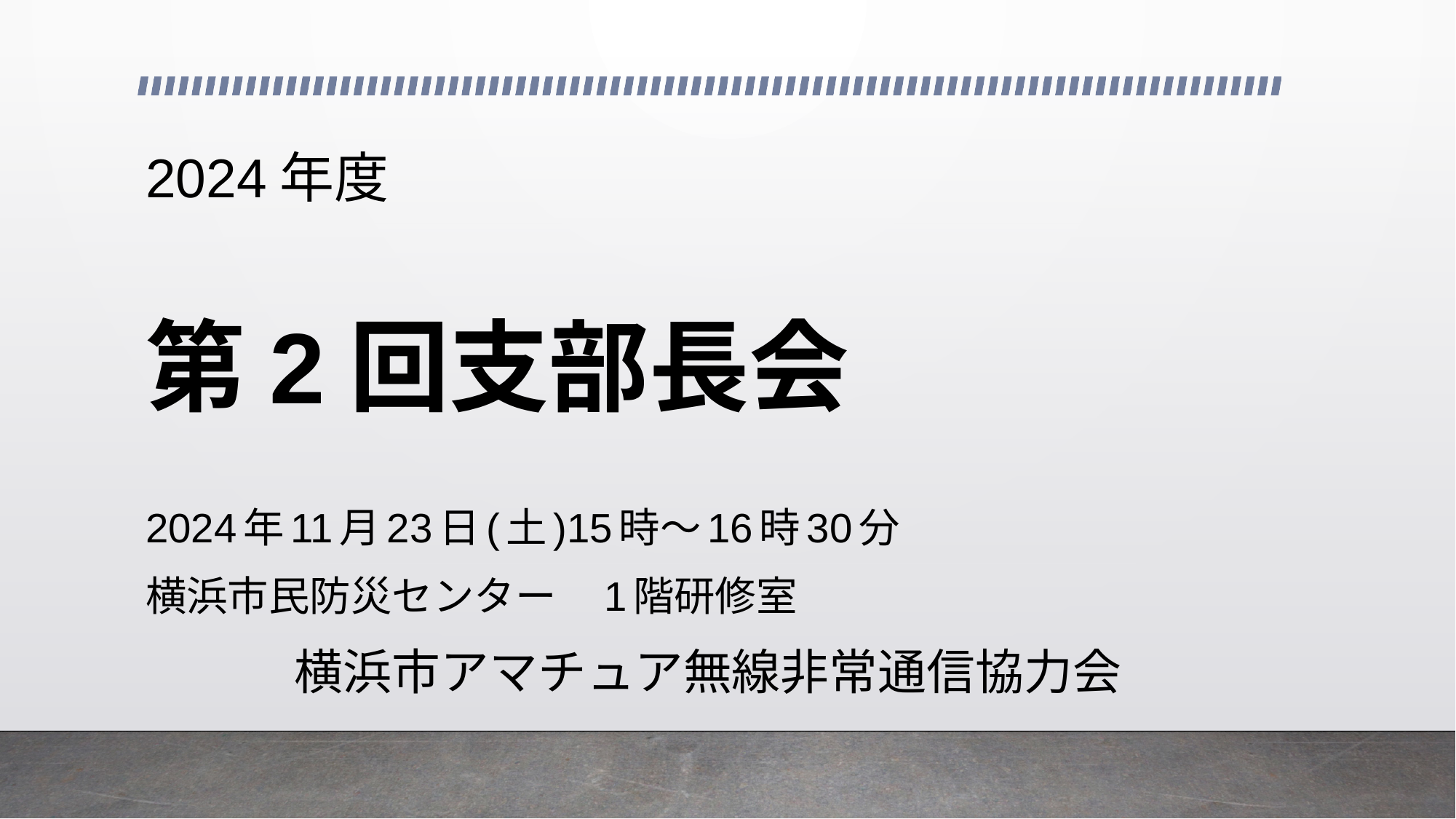

# 2024年度 第2回支部長会
2024年11月23日(土)15時～16時30分
横浜市民防災センター　1階研修室
横浜市アマチュア無線非常通信協力会